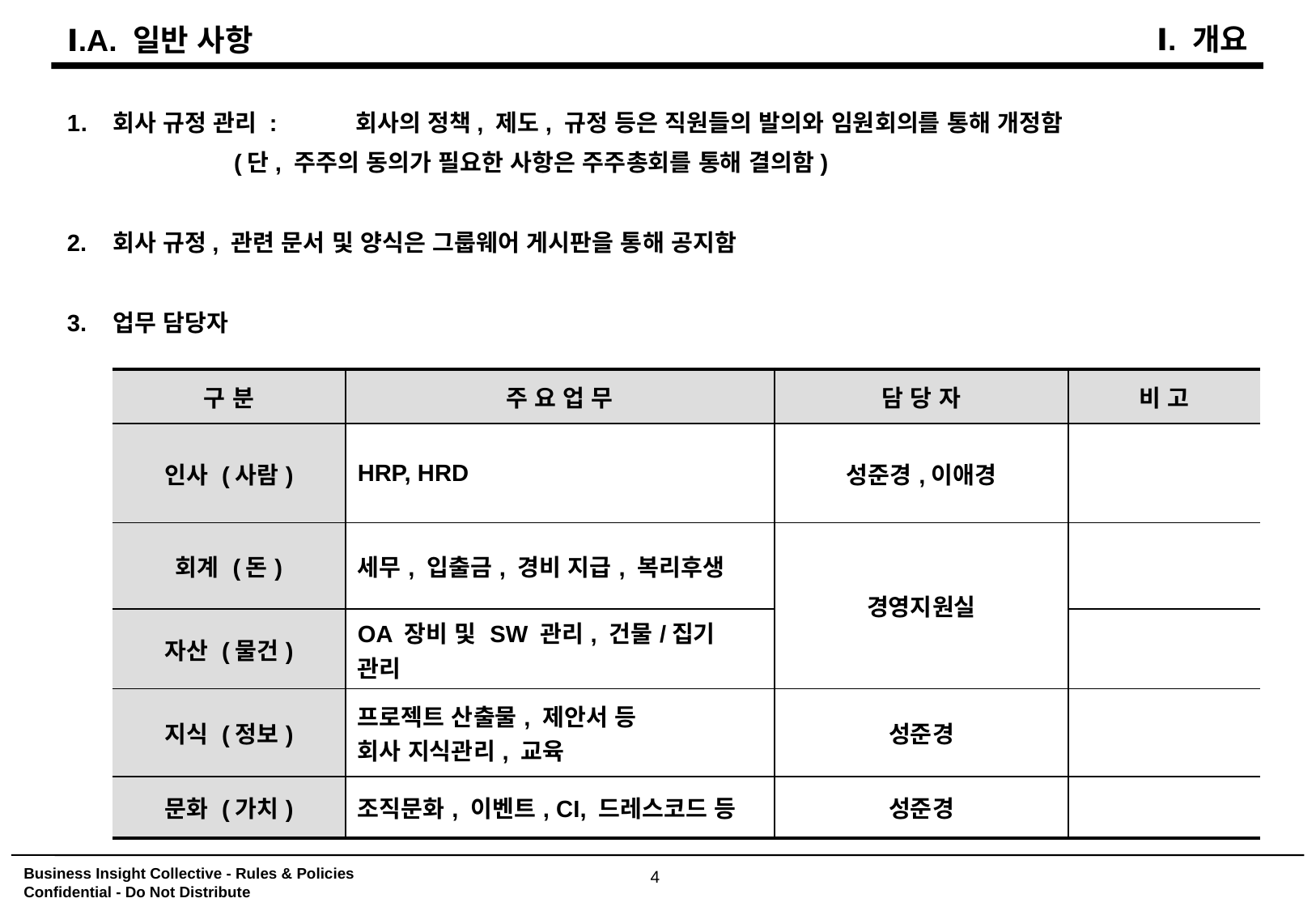

Ⅰ. 개요
Ⅰ.A. 일반 사항
회사 규정 관리 : 	회사의 정책, 제도, 규정 등은 직원들의 발의와 임원회의를 통해 개정함
      		(단, 주주의 동의가 필요한 사항은 주주총회를 통해 결의함)

2.   회사 규정, 관련 문서 및 양식은 그룹웨어 게시판을 통해 공지함

3.   업무 담당자
| 구 분 | 주 요 업 무 | 담 당 자 | 비 고 |
| --- | --- | --- | --- |
| 인사 (사람) | HRP, HRD | 성준경,이애경 |  |
| 회계 (돈) | 세무, 입출금, 경비 지급, 복리후생 | 경영지원실 |  |
| 자산 (물건) | OA 장비 및 SW 관리, 건물/집기 관리 |  |  |
| 지식 (정보) | 프로젝트 산출물, 제안서 등 회사 지식관리, 교육 | 성준경 |  |
| 문화 (가치) | 조직문화, 이벤트, CI, 드레스코드 등 | 성준경 |  |